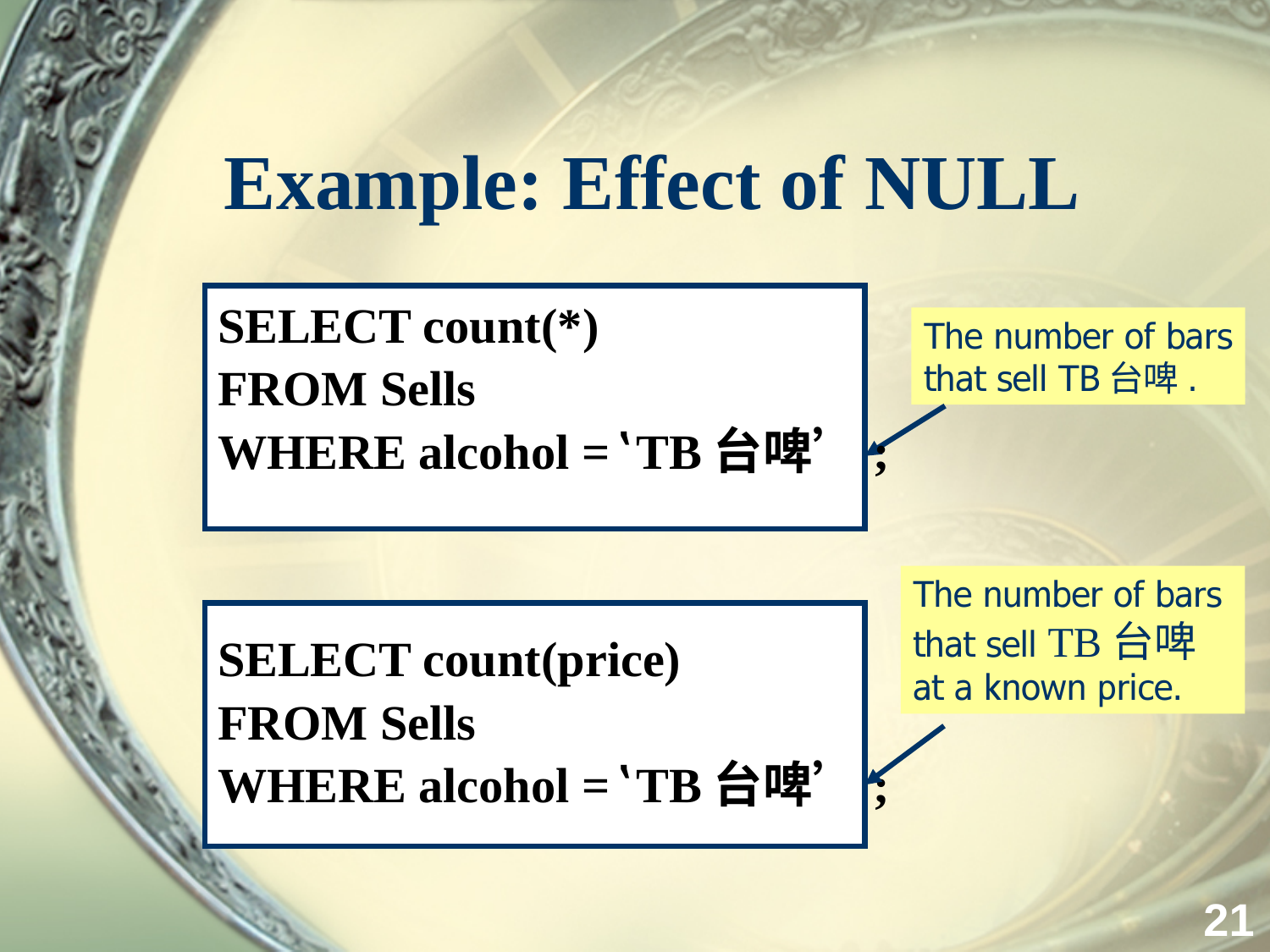

# Example: Effect of NULL

SELECT count(*)
FROM Sells
WHERE alcohol = ‘TB台啤’;

SELECT count(price)
FROM Sells
WHERE alcohol = ‘TB台啤’;
The number of bars
that sell TB台啤.

The number of bars
that sell TB台啤 at a known price.

21